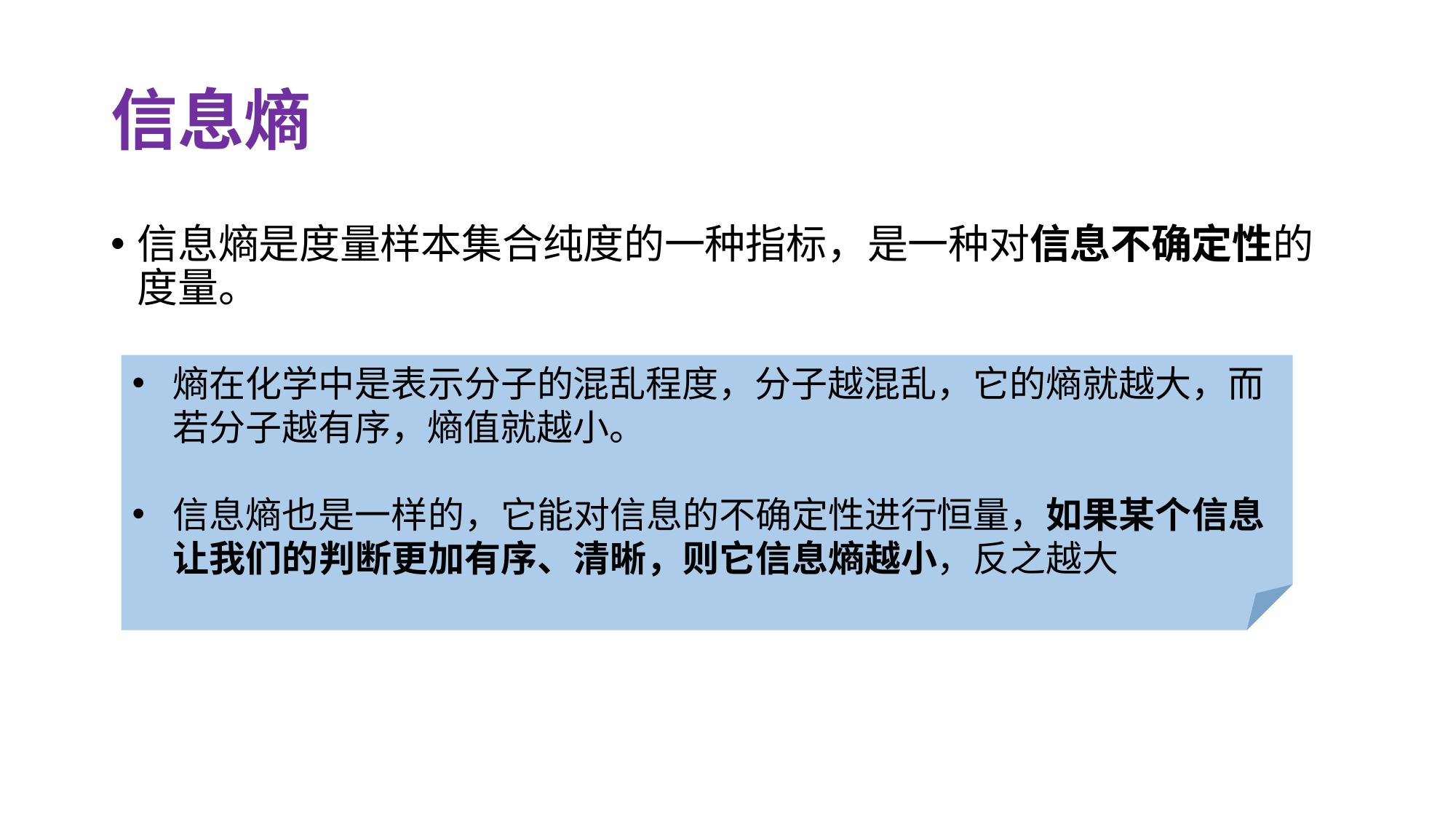

# 信息熵
信息熵是度量样本集合纯度的一种指标，是一种对信息不确定性的度量。

熵在化学中是表示分子的混乱程度，分子越混乱，它的熵就越大，而若分子越有序，熵值就越小。

信息熵也是一样的，它能对信息的不确定性进行恒量，如果某个信息让我们的判断更加有序、清晰，则它信息熵越小，反之越大